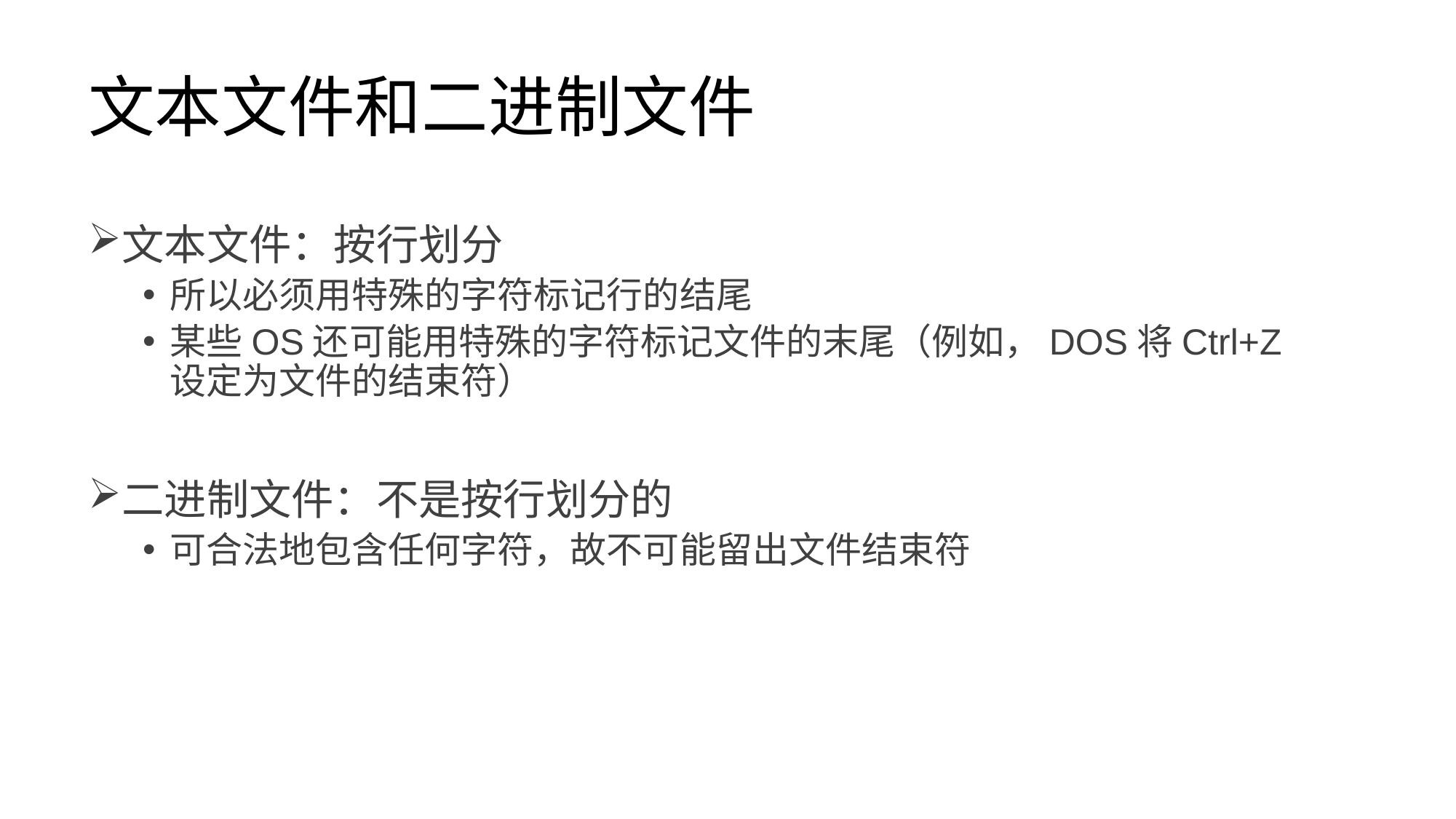

# 文本文件和二进制文件
文本文件：按行划分
所以必须用特殊的字符标记行的结尾
某些OS还可能用特殊的字符标记文件的末尾（例如，DOS将Ctrl+Z设定为文件的结束符）

二进制文件：不是按行划分的
可合法地包含任何字符，故不可能留出文件结束符